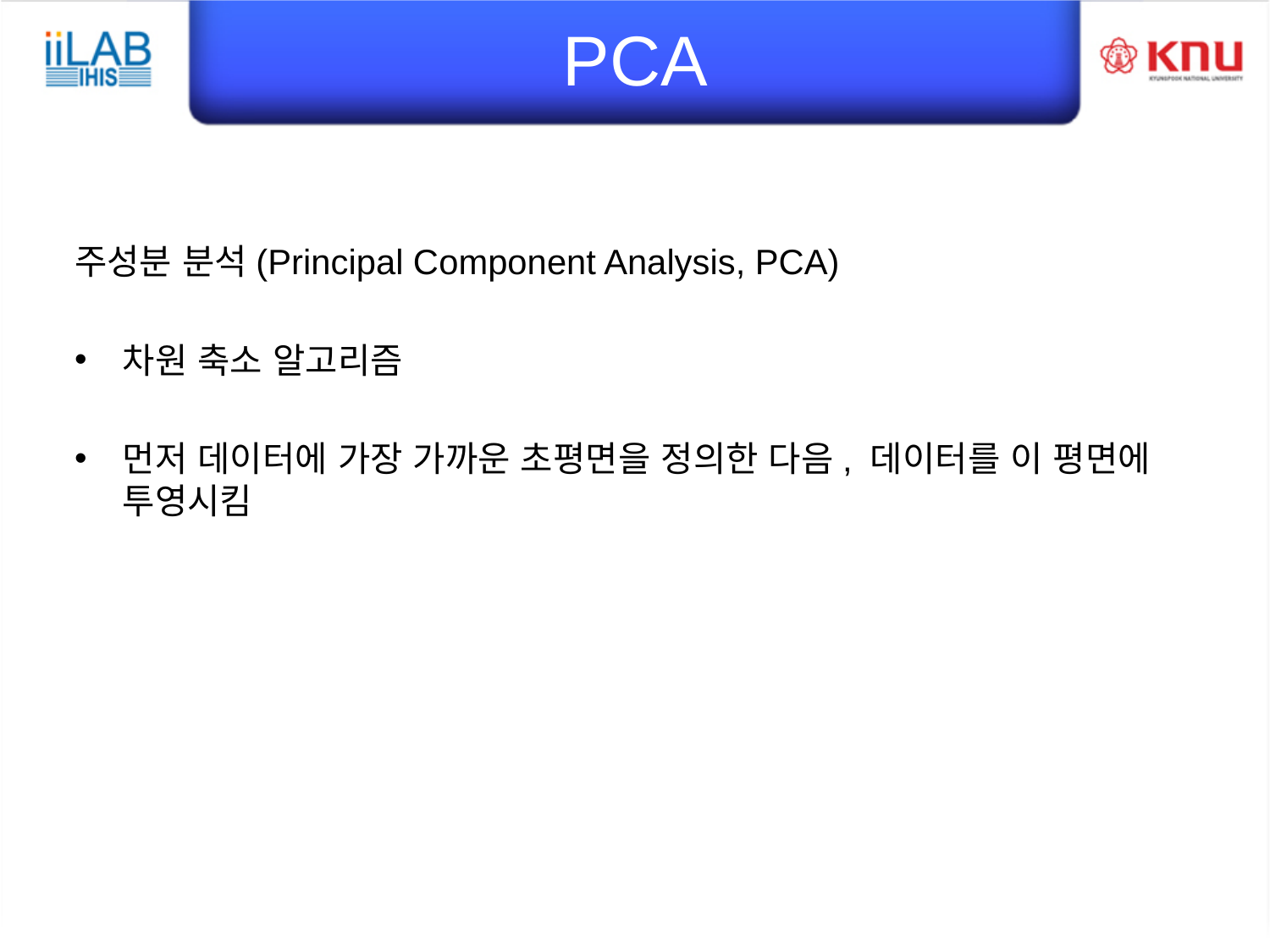

# PCA

주성분 분석(Principal Component Analysis, PCA)

차원 축소 알고리즘

먼저 데이터에 가장 가까운 초평면을 정의한 다음, 데이터를 이 평면에 투영시킴